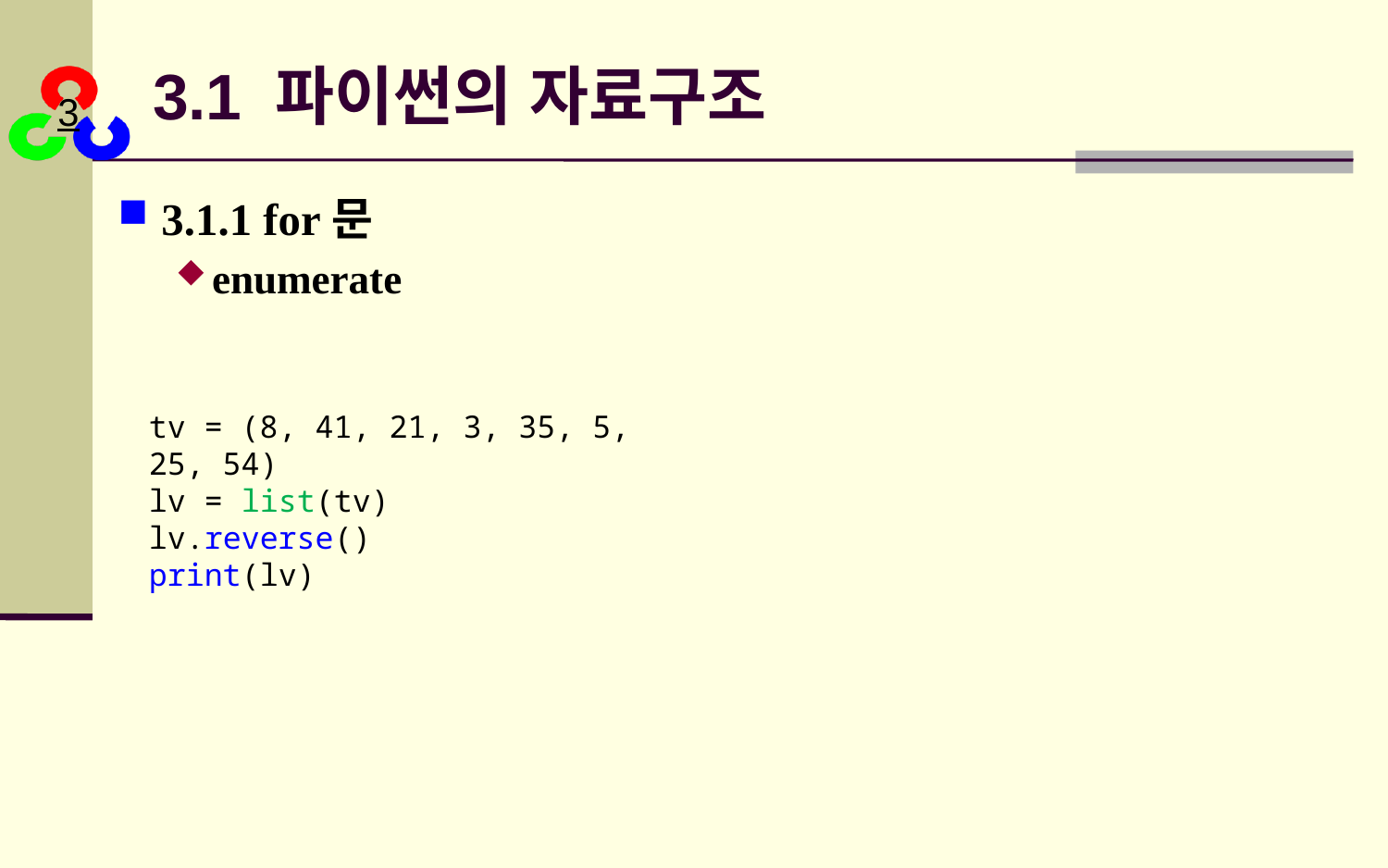

# 3.1 파이썬의 자료구조
3.1.1 for문
enumerate
tv = (8, 41, 21, 3, 35, 5, 25, 54)
lv = list(tv)
lv.reverse()
print(lv)